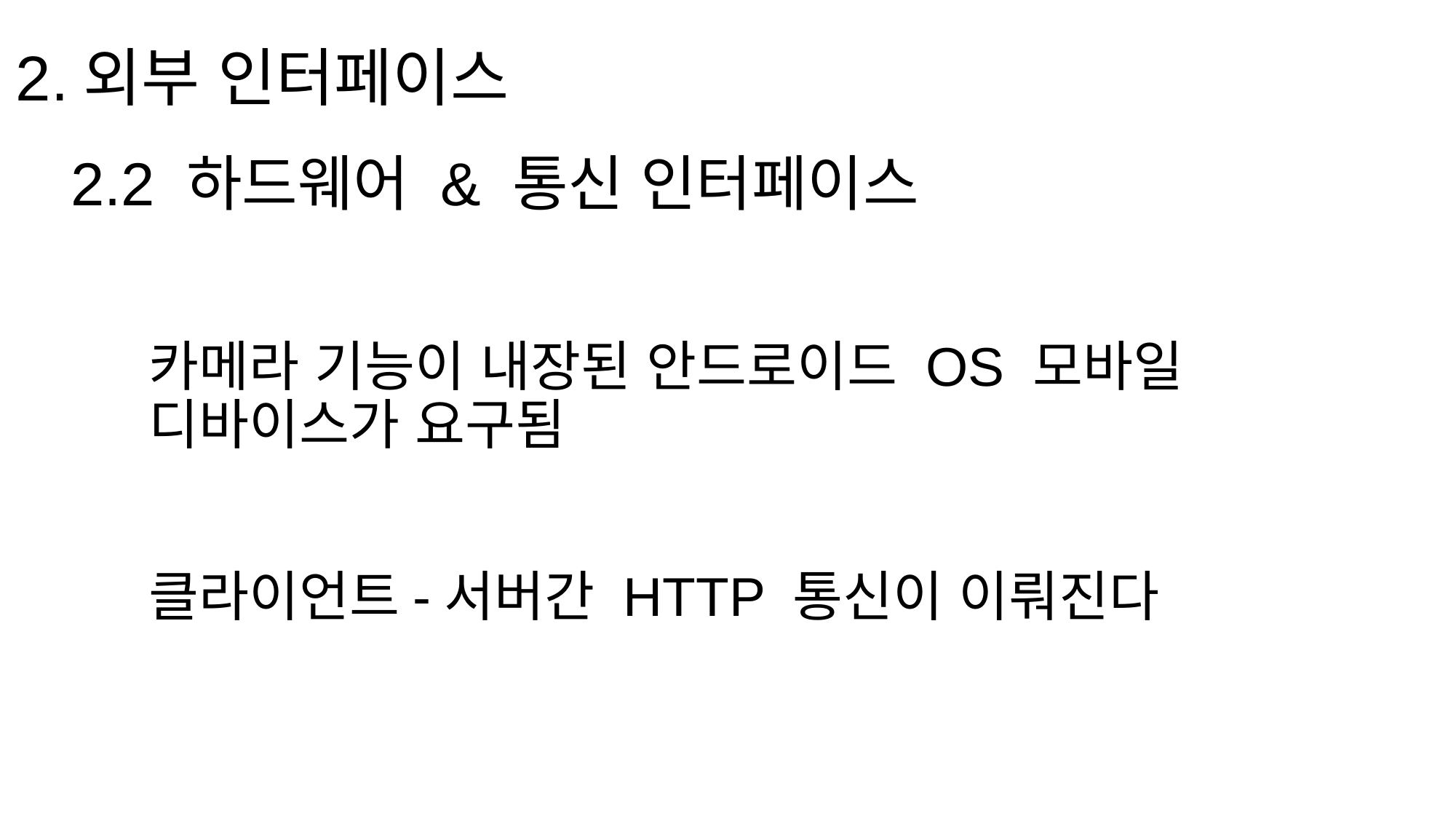

# 2.외부 인터페이스
2.2 하드웨어 & 통신 인터페이스
카메라 기능이 내장된 안드로이드 OS 모바일 디바이스가 요구됨
클라이언트-서버간 HTTP 통신이 이뤄진다